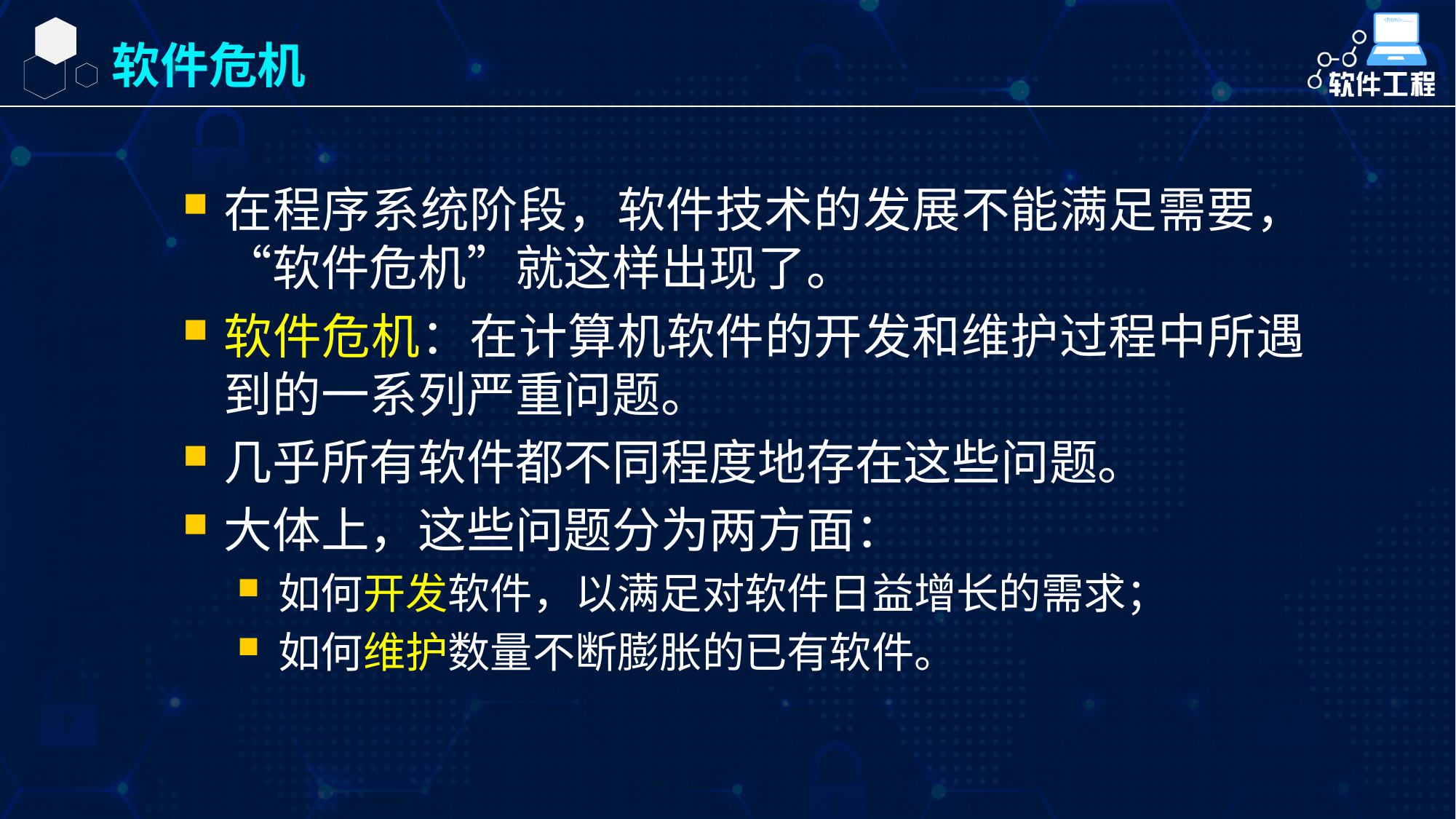

软件危机

在程序系统阶段，软件技术的发展不能满足需要，“软件危机”就这样出现了。
软件危机：在计算机软件的开发和维护过程中所遇到的一系列严重问题。
几乎所有软件都不同程度地存在这些问题。
大体上，这些问题分为两方面：
如何开发软件，以满足对软件日益增长的需求；
如何维护数量不断膨胀的已有软件。